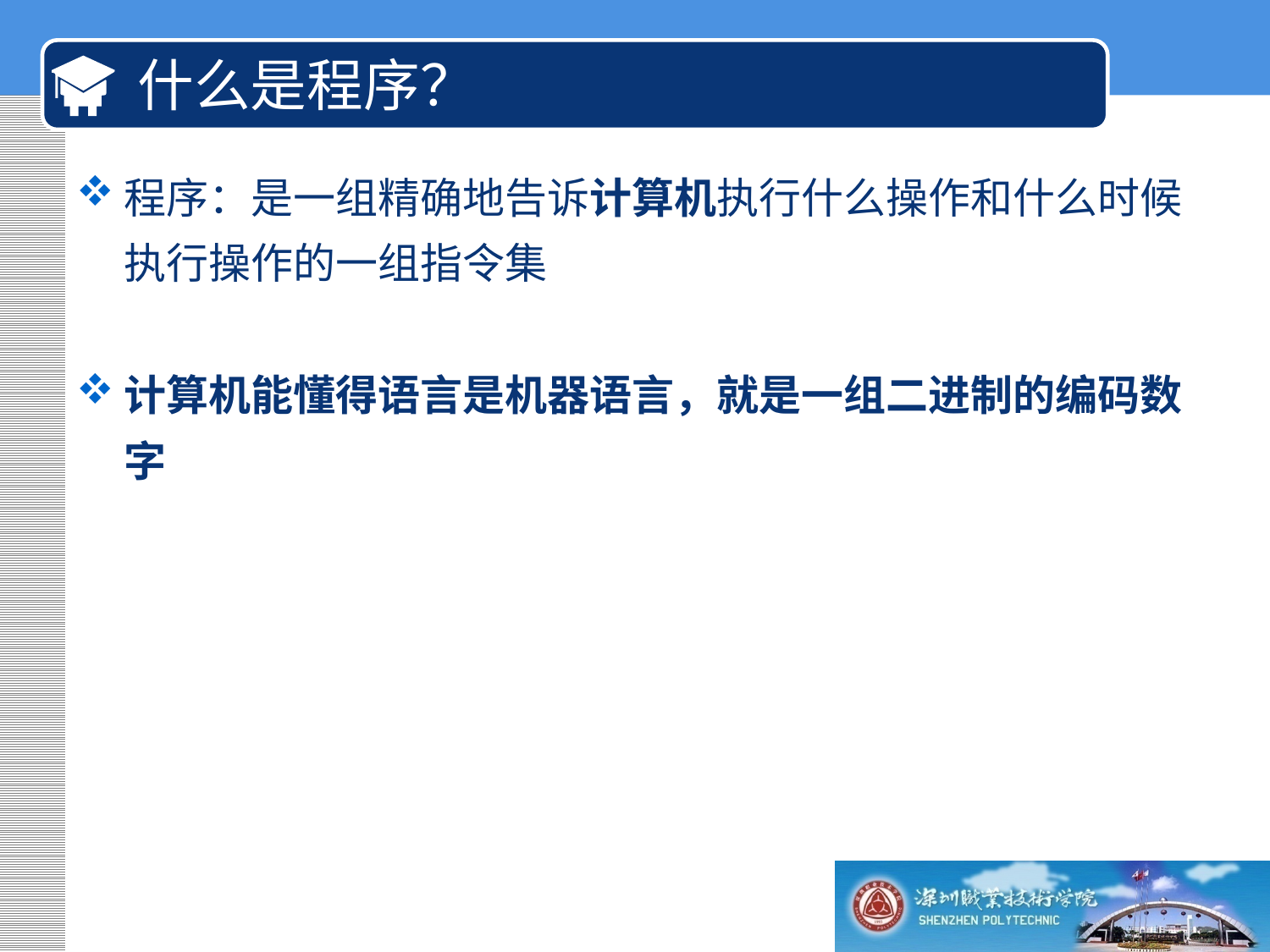

# 什么是程序？
程序：是一组精确地告诉计算机执行什么操作和什么时候执行操作的一组指令集

计算机能懂得语言是机器语言，就是一组二进制的编码数字